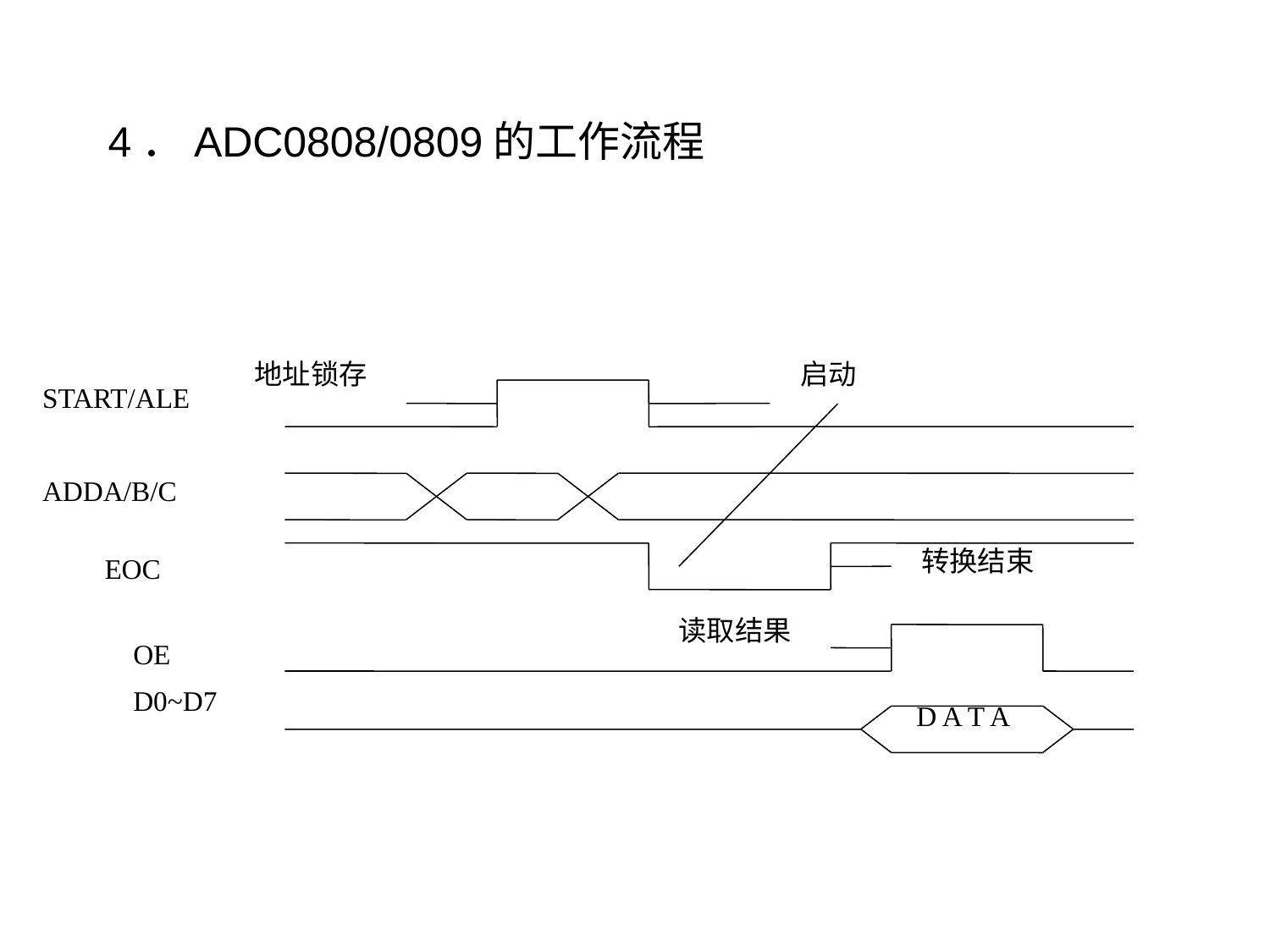

4．ADC0808/0809的工作流程

地址锁存
启动
START/ALE

ADDA/B/C

转换结束
EOC

读取结果

OE

D0~D7
D A T A